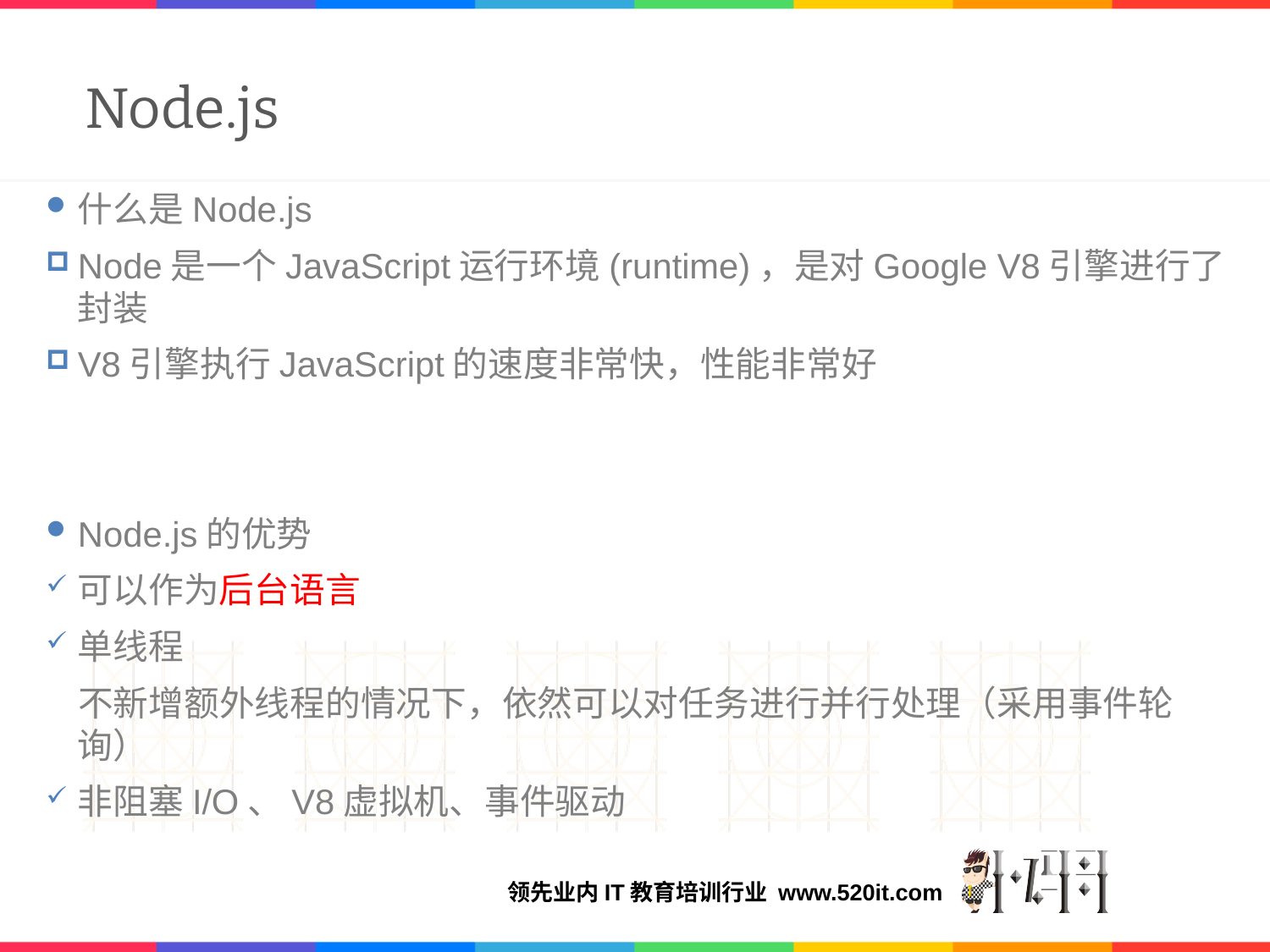

# Node.js
什么是Node.js
Node是一个JavaScript运行环境(runtime)，是对Google V8引擎进行了封装
V8引擎执行JavaScript的速度非常快，性能非常好

Node.js的优势
可以作为后台语言
单线程
   不新增额外线程的情况下，依然可以对任务进行并行处理（采用事件轮询）
非阻塞I/O、V8虚拟机、事件驱动